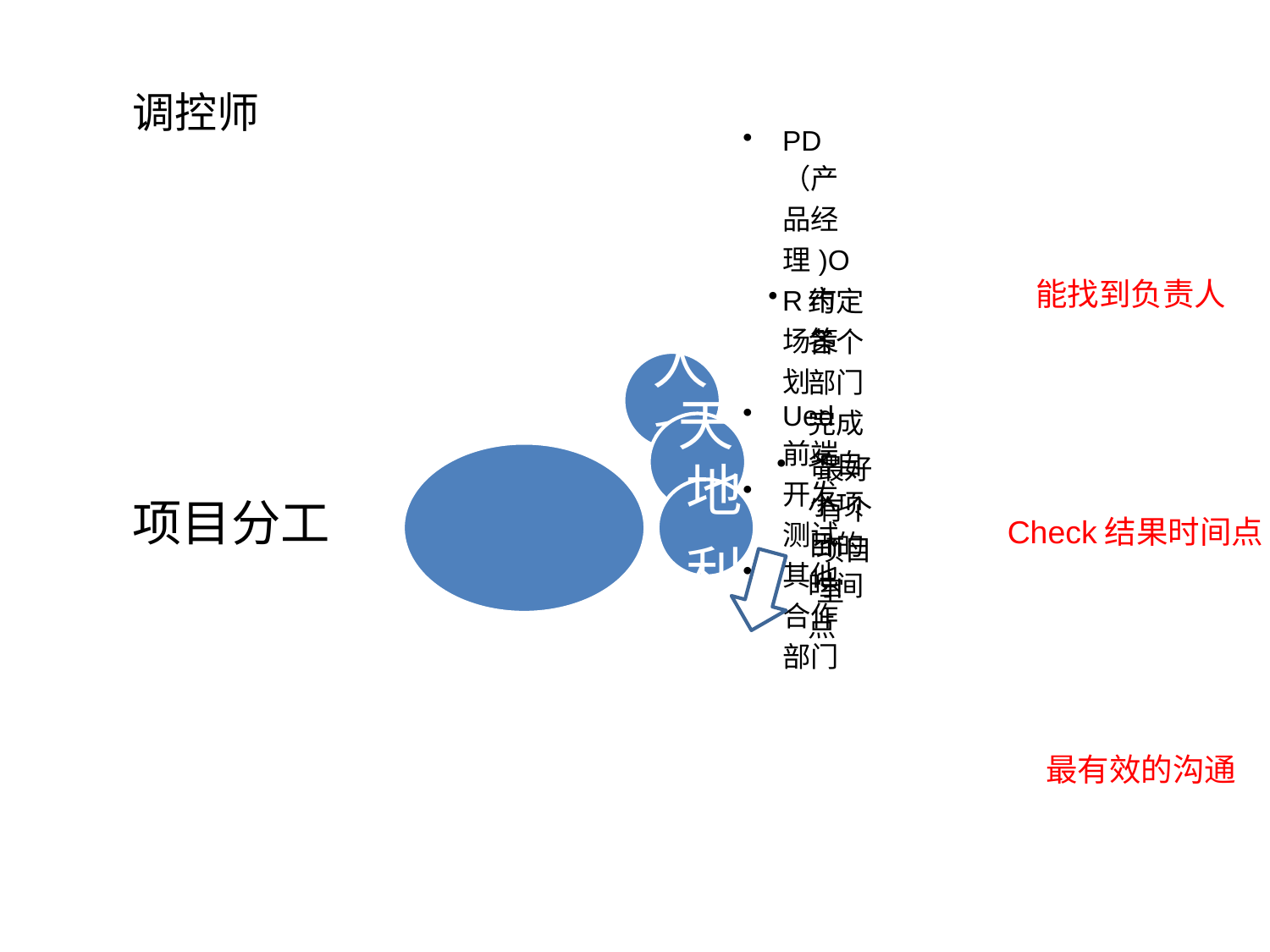

调控师
开发
测试
能找到负责人
项目分工
Check结果时间点
最有效的沟通